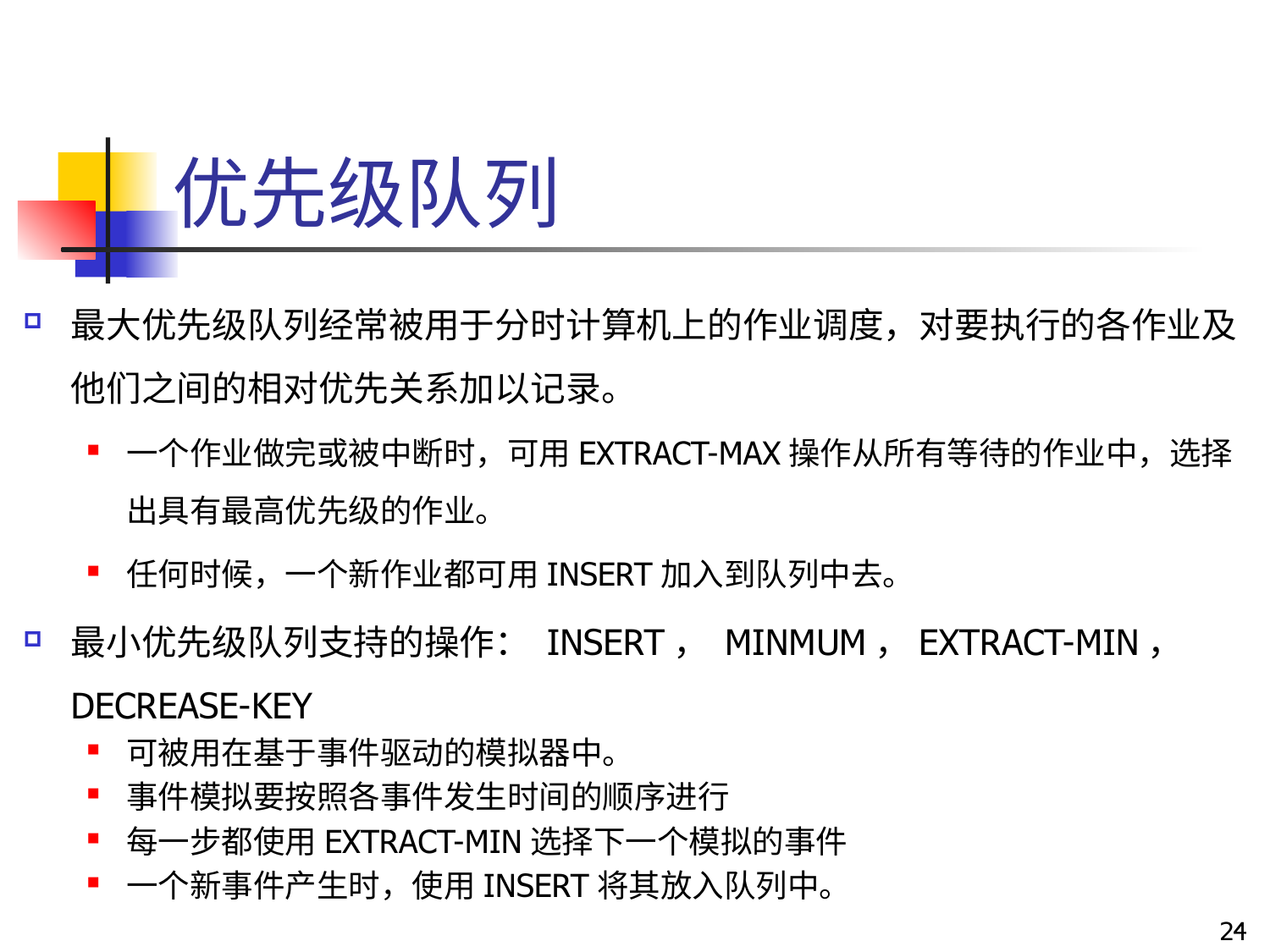

# 优先级队列
最大优先级队列经常被用于分时计算机上的作业调度，对要执行的各作业及他们之间的相对优先关系加以记录。
一个作业做完或被中断时，可用EXTRACT-MAX操作从所有等待的作业中，选择出具有最高优先级的作业。
任何时候，一个新作业都可用INSERT加入到队列中去。
最小优先级队列支持的操作： INSERT， MINMUM，EXTRACT-MIN， DECREASE-KEY
可被用在基于事件驱动的模拟器中。
事件模拟要按照各事件发生时间的顺序进行
每一步都使用EXTRACT-MIN选择下一个模拟的事件
一个新事件产生时，使用INSERT将其放入队列中。
24